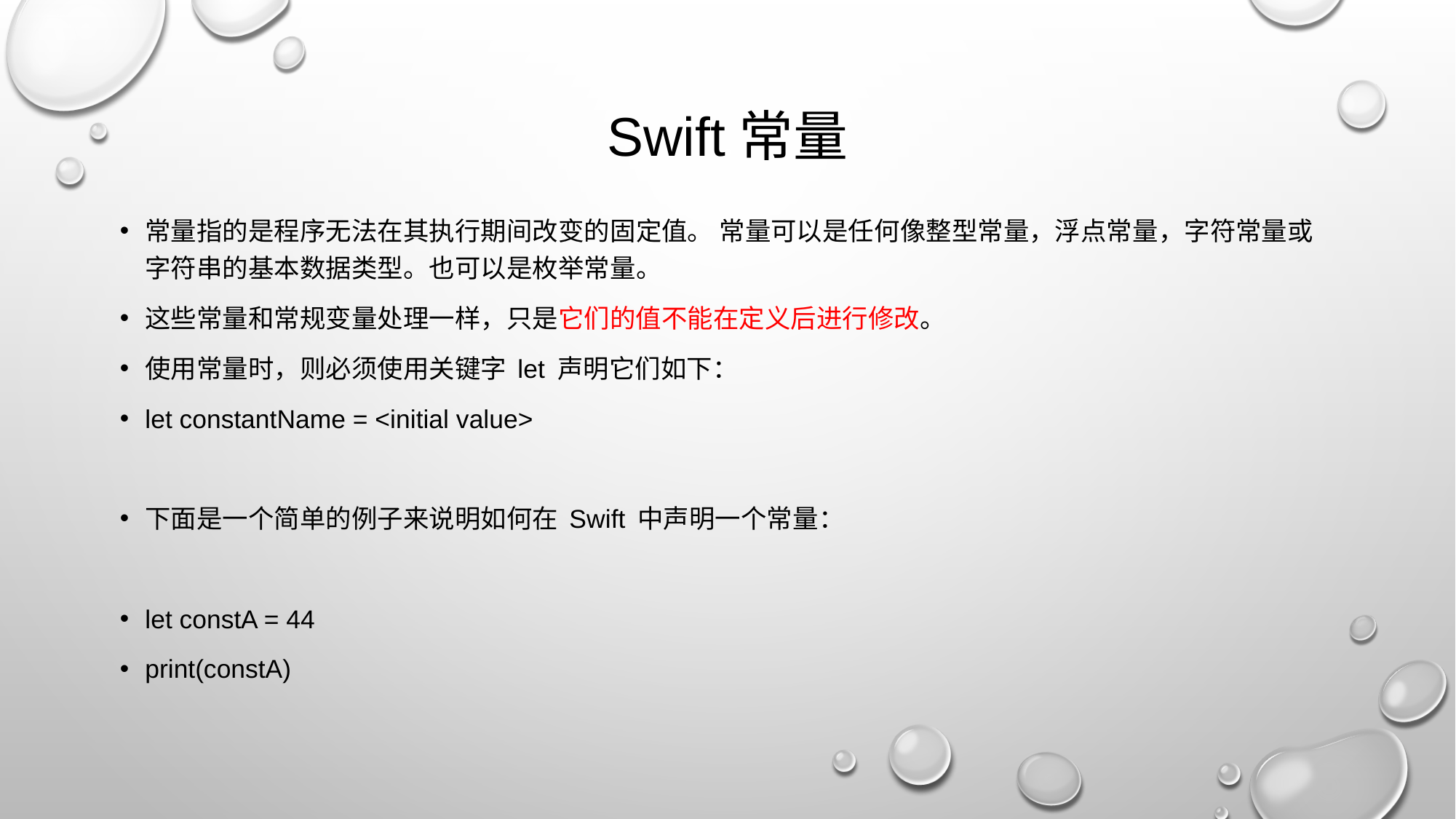

# Swift常量
常量指的是程序无法在其执行期间改变的固定值。 常量可以是任何像整型常量，浮点常量，字符常量或字符串的基本数据类型。也可以是枚举常量。
这些常量和常规变量处理一样，只是它们的值不能在定义后进行修改。
使用常量时，则必须使用关键字 let 声明它们如下：
let constantName = <initial value>

下面是一个简单的例子来说明如何在 Swift 中声明一个常量：

let constA = 44
print(constA)